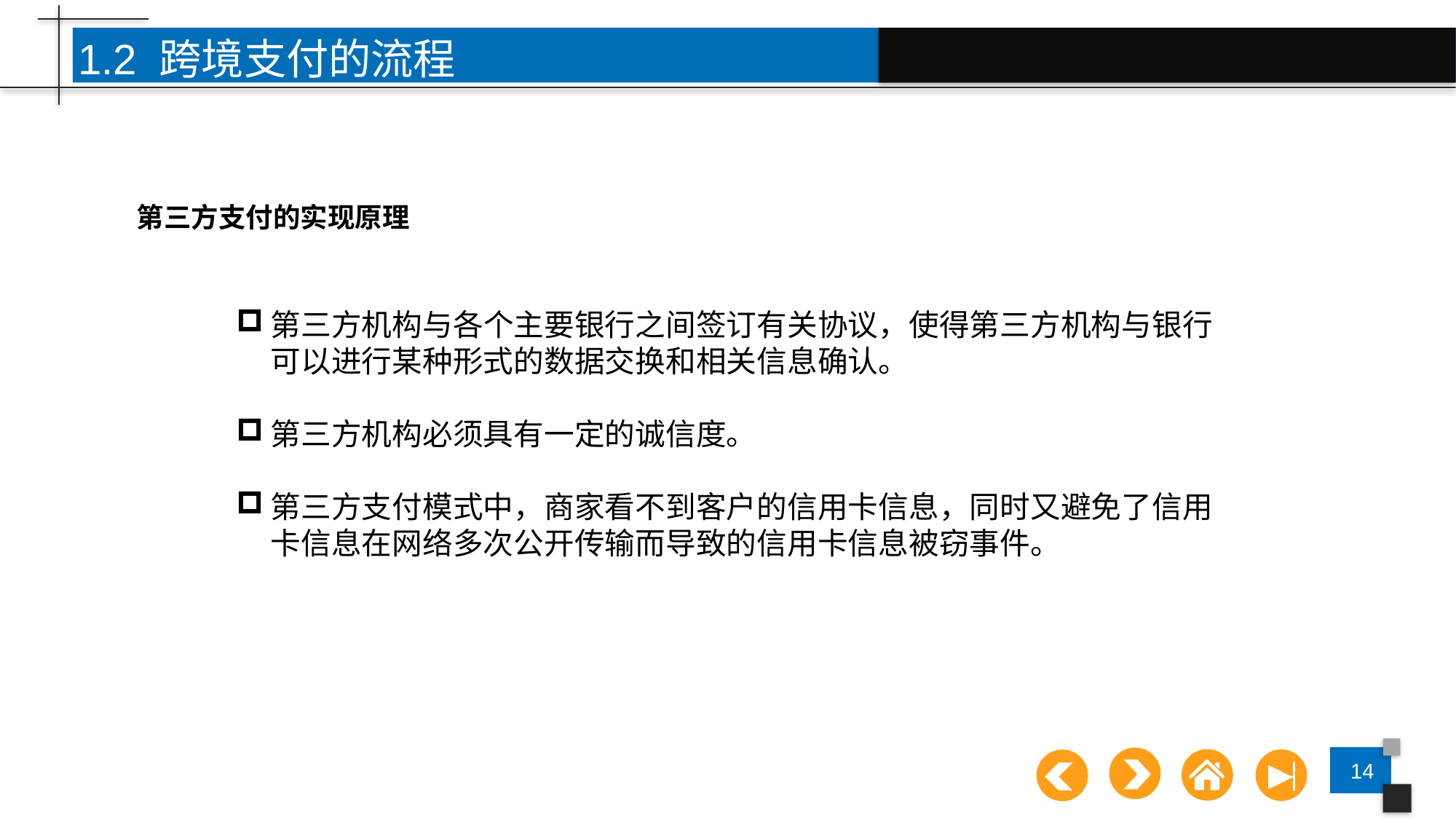

1.2 跨境支付的流程
第三方支付的实现原理
第三方机构与各个主要银行之间签订有关协议，使得第三方机构与银行可以进行某种形式的数据交换和相关信息确认。

第三方机构必须具有一定的诚信度。

第三方支付模式中，商家看不到客户的信用卡信息，同时又避免了信用卡信息在网络多次公开传输而导致的信用卡信息被窃事件。